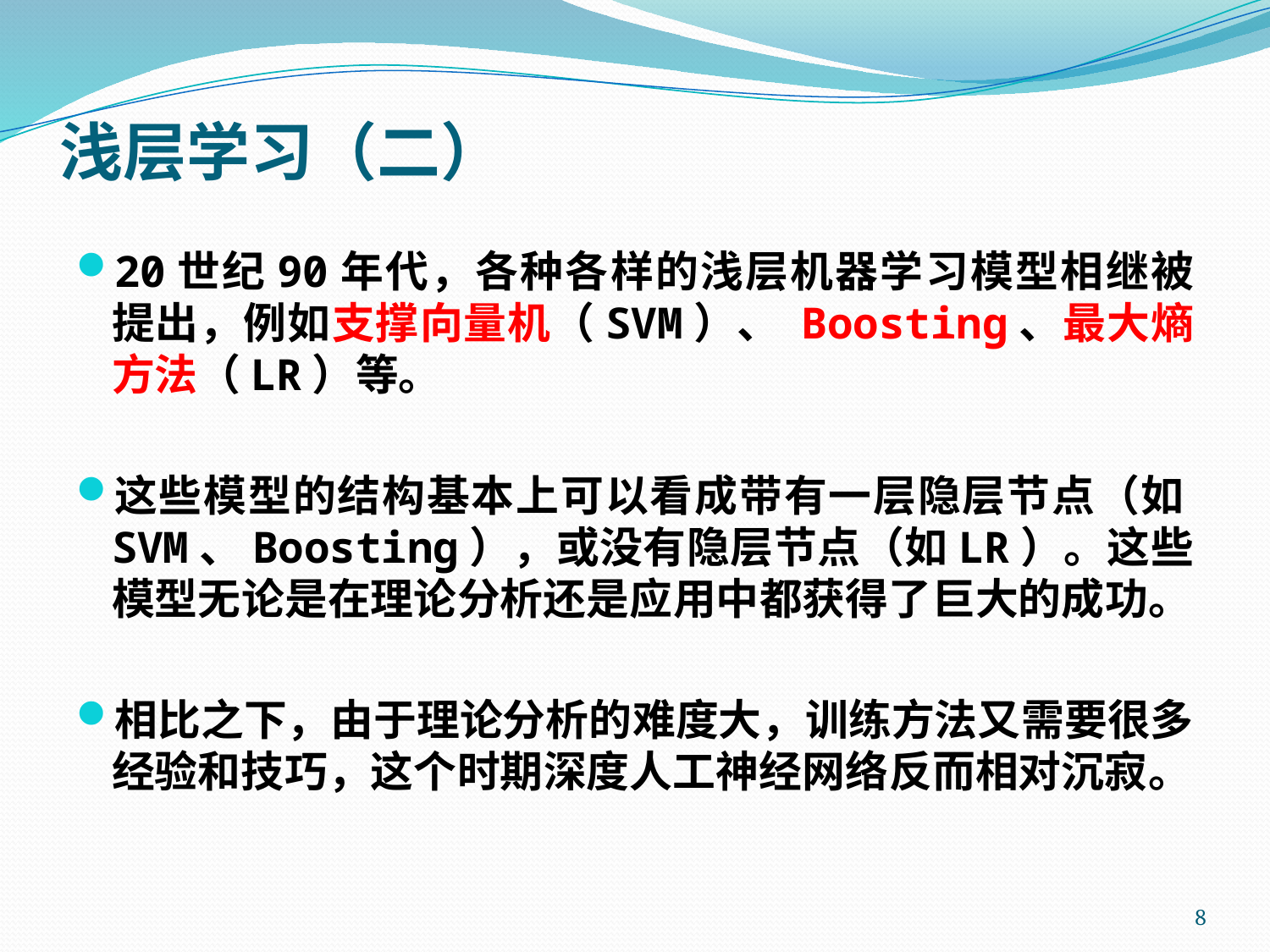

# 浅层学习（二）
20世纪90年代，各种各样的浅层机器学习模型相继被提出，例如支撑向量机（SVM）、 Boosting、最大熵方法（LR）等。

这些模型的结构基本上可以看成带有一层隐层节点（如SVM、Boosting），或没有隐层节点（如LR）。这些模型无论是在理论分析还是应用中都获得了巨大的成功。

相比之下，由于理论分析的难度大，训练方法又需要很多经验和技巧，这个时期深度人工神经网络反而相对沉寂。
8